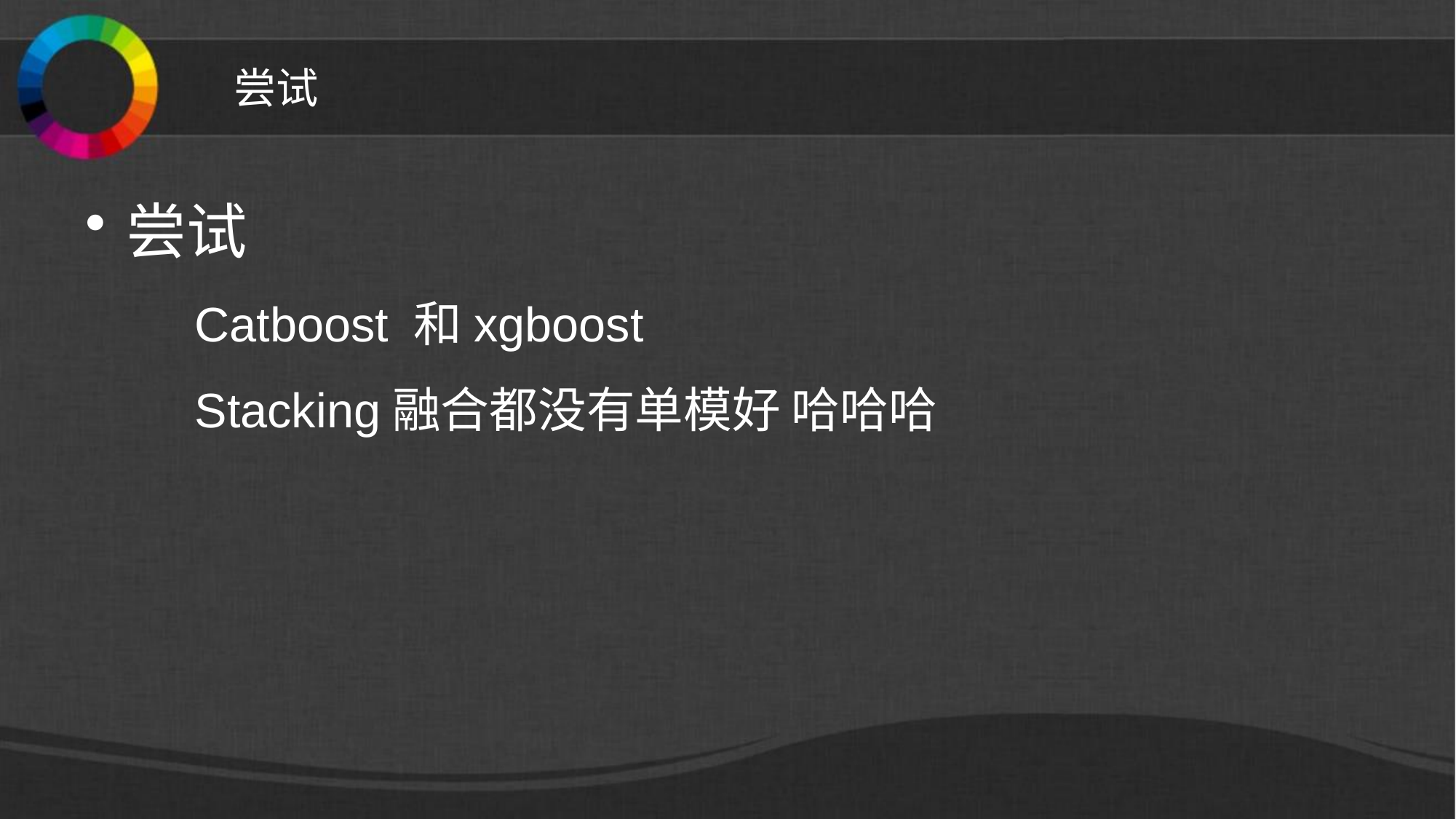

# 尝试
尝试
	Catboost 和xgboost
	Stacking融合都没有单模好 哈哈哈